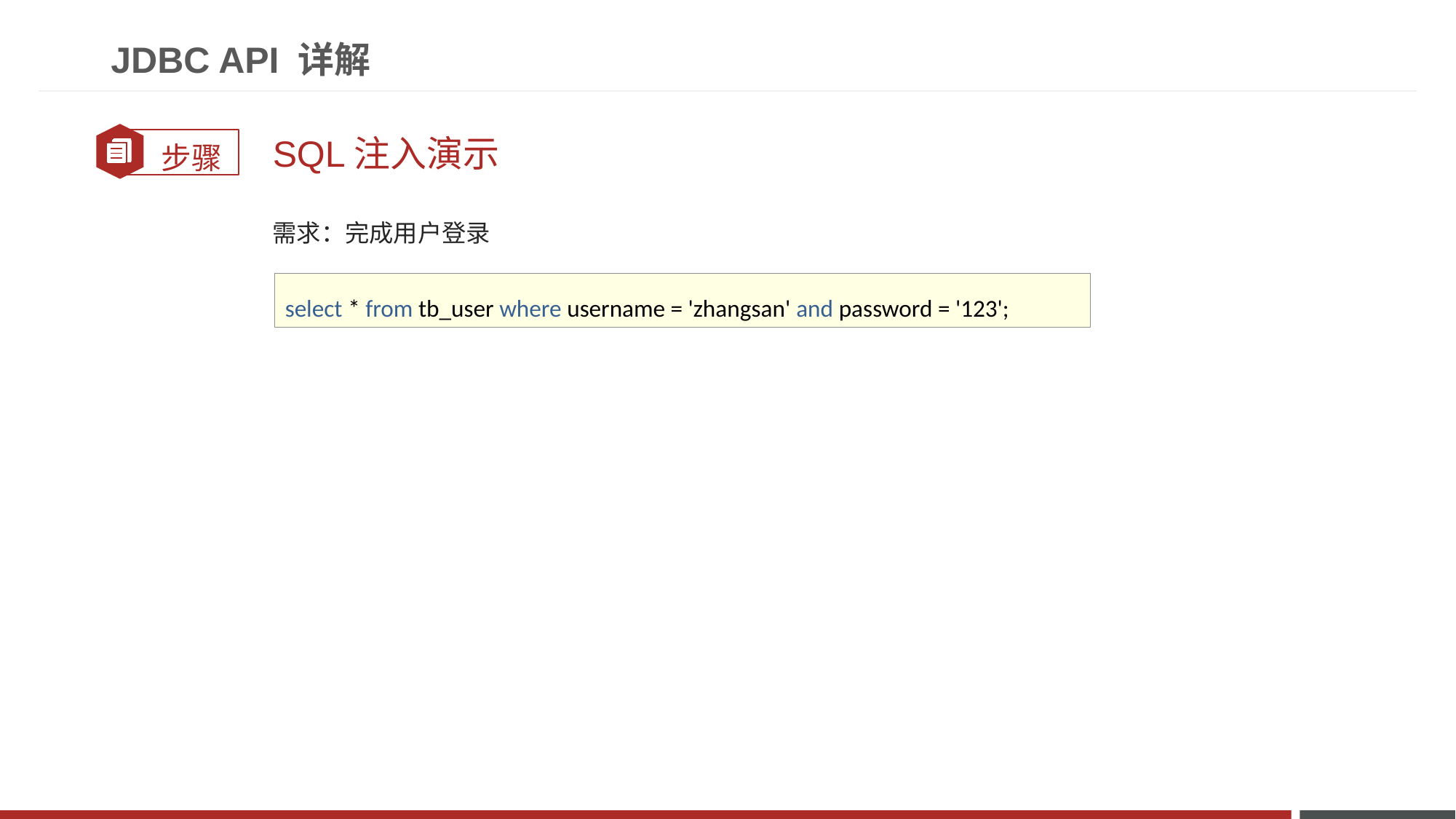

JDBC API 详解
SQL注入演示
需求：完成用户登录
select * from tb_user where username = 'zhangsan' and password = '123';